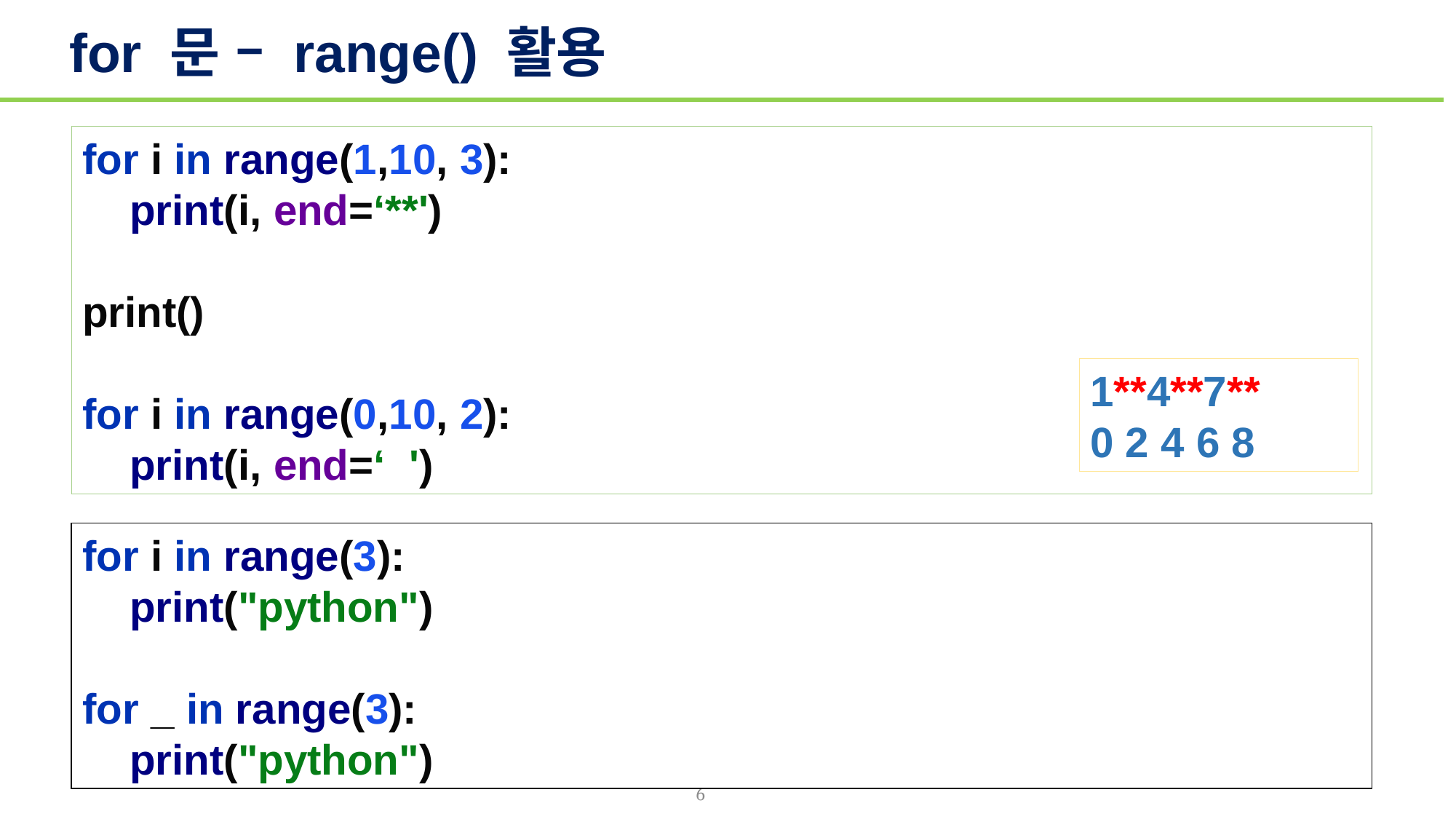

# for 문 – range() 활용
for i in range(1,10, 3):
    print(i, end=‘**')
print()
for i in range(0,10, 2):
    print(i, end=‘  ')
1**4**7**
0 2 4 6 8
for i in range(3):
    print("python")
for _ in range(3):
    print("python")
6